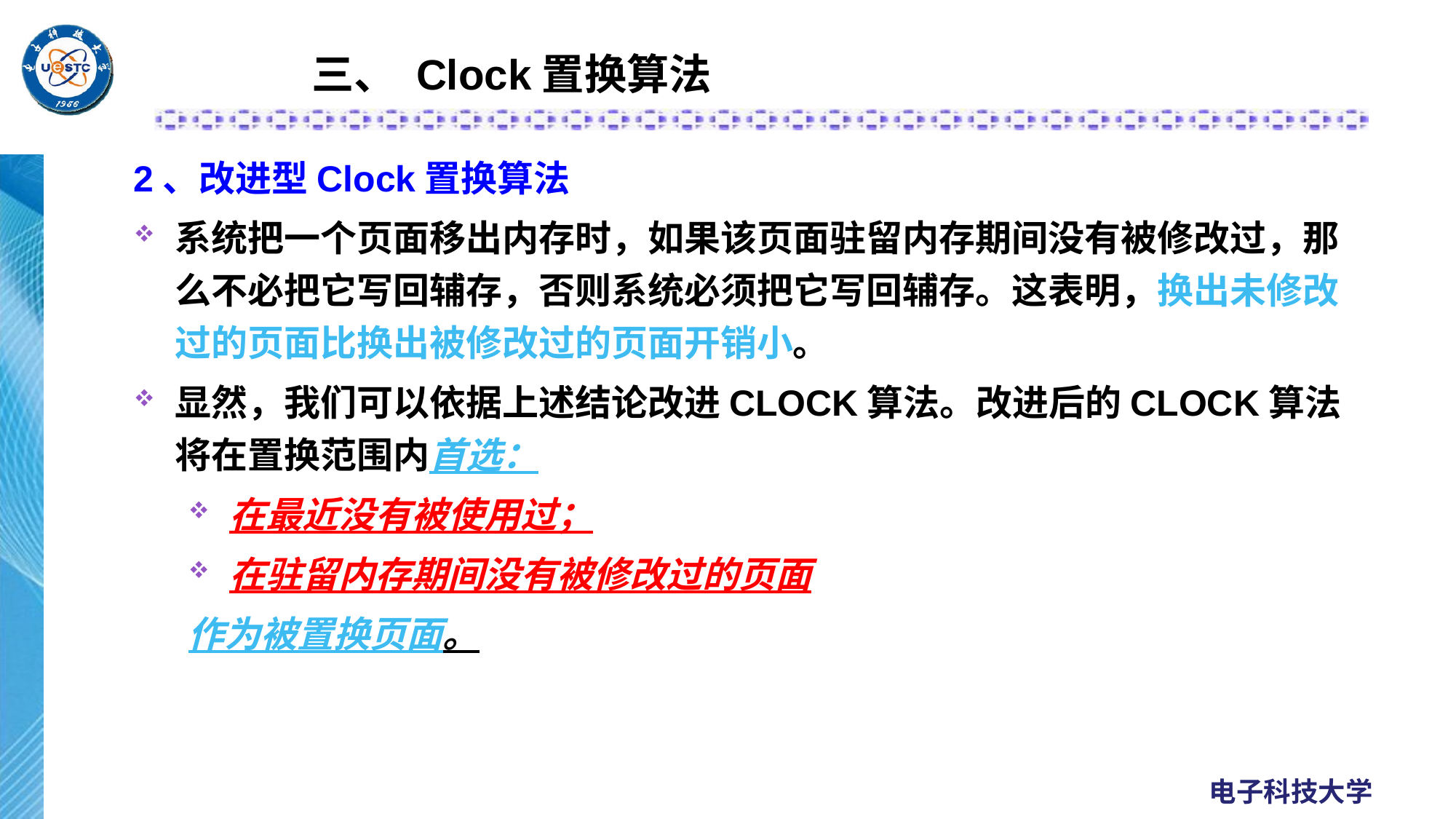

三、 Clock置换算法
2、改进型Clock置换算法
系统把一个页面移出内存时，如果该页面驻留内存期间没有被修改过，那么不必把它写回辅存，否则系统必须把它写回辅存。这表明，换出未修改过的页面比换出被修改过的页面开销小。
显然，我们可以依据上述结论改进CLOCK算法。改进后的CLOCK算法将在置换范围内首选：
在最近没有被使用过；
在驻留内存期间没有被修改过的页面
作为被置换页面。